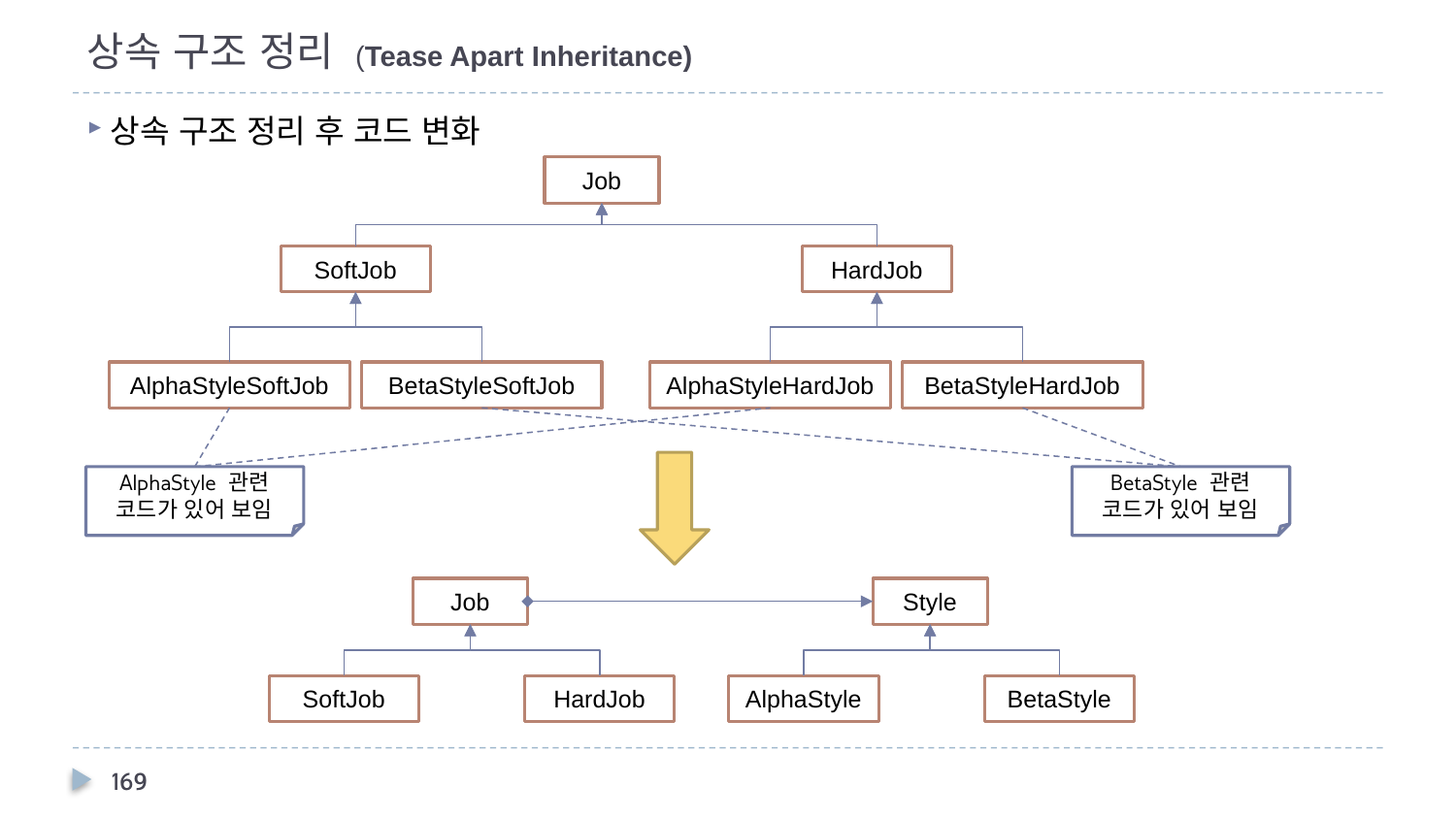

# 상속 구조 정리 (Tease Apart Inheritance)
상속 구조 정리 후 코드 변화

Job
SoftJob
HardJob
AlphaStyleSoftJob
BetaStyleSoftJob
AlphaStyleHardJob
BetaStyleHardJob

AlphaStyle 관련 코드가 있어 보임
BetaStyle 관련 코드가 있어 보임
Job
Style
SoftJob
HardJob
AlphaStyle
BetaStyle
169